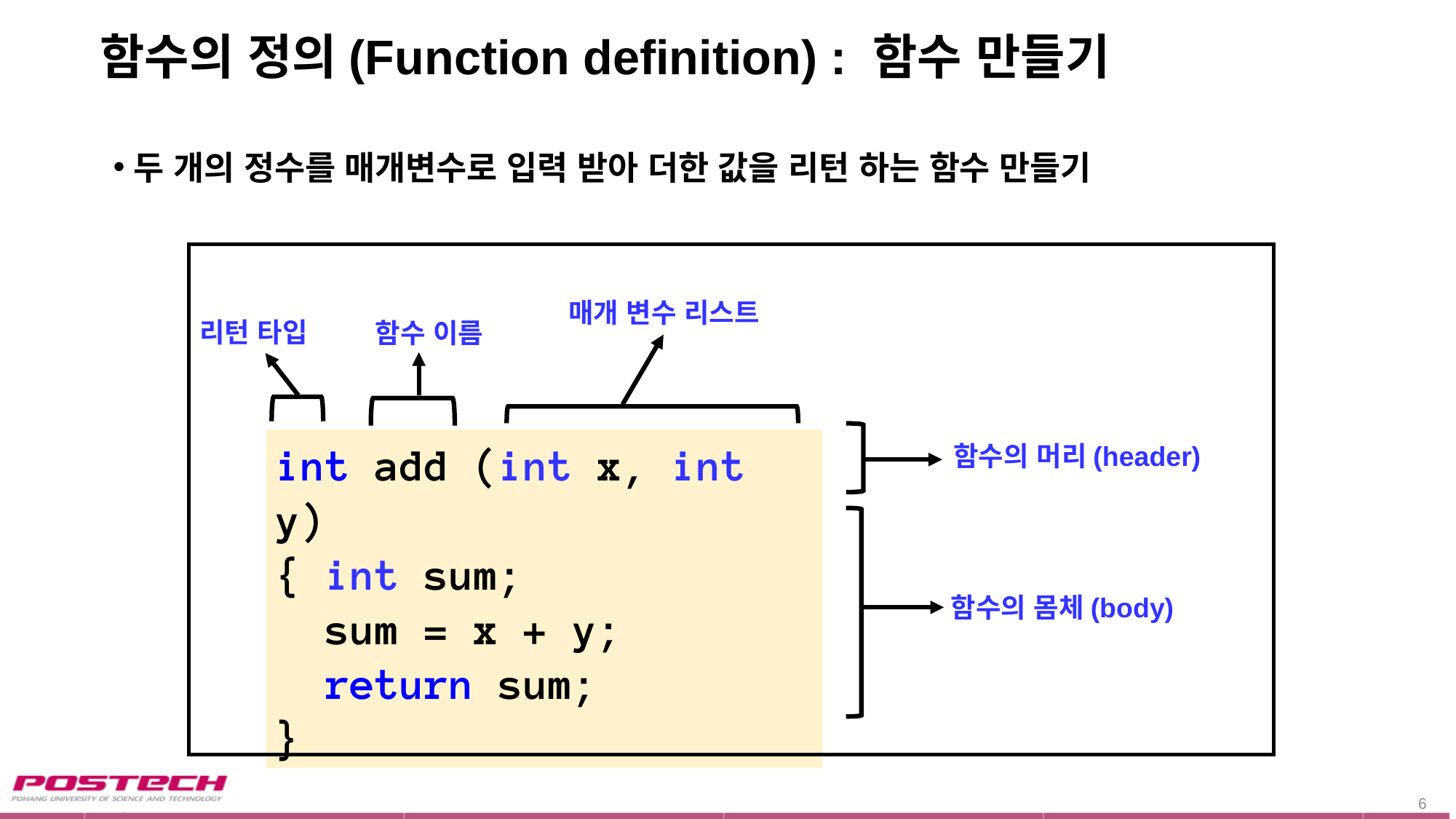

# 함수의 정의(Function definition) : 함수 만들기
두 개의 정수를 매개변수로 입력 받아 더한 값을 리턴 하는 함수 만들기

매개 변수 리스트
리턴 타입
함수 이름

int add (int x, int y)
{ int sum;
  sum = x + y;
  return sum;
}
함수의 머리(header)

함수의 몸체(body)
6